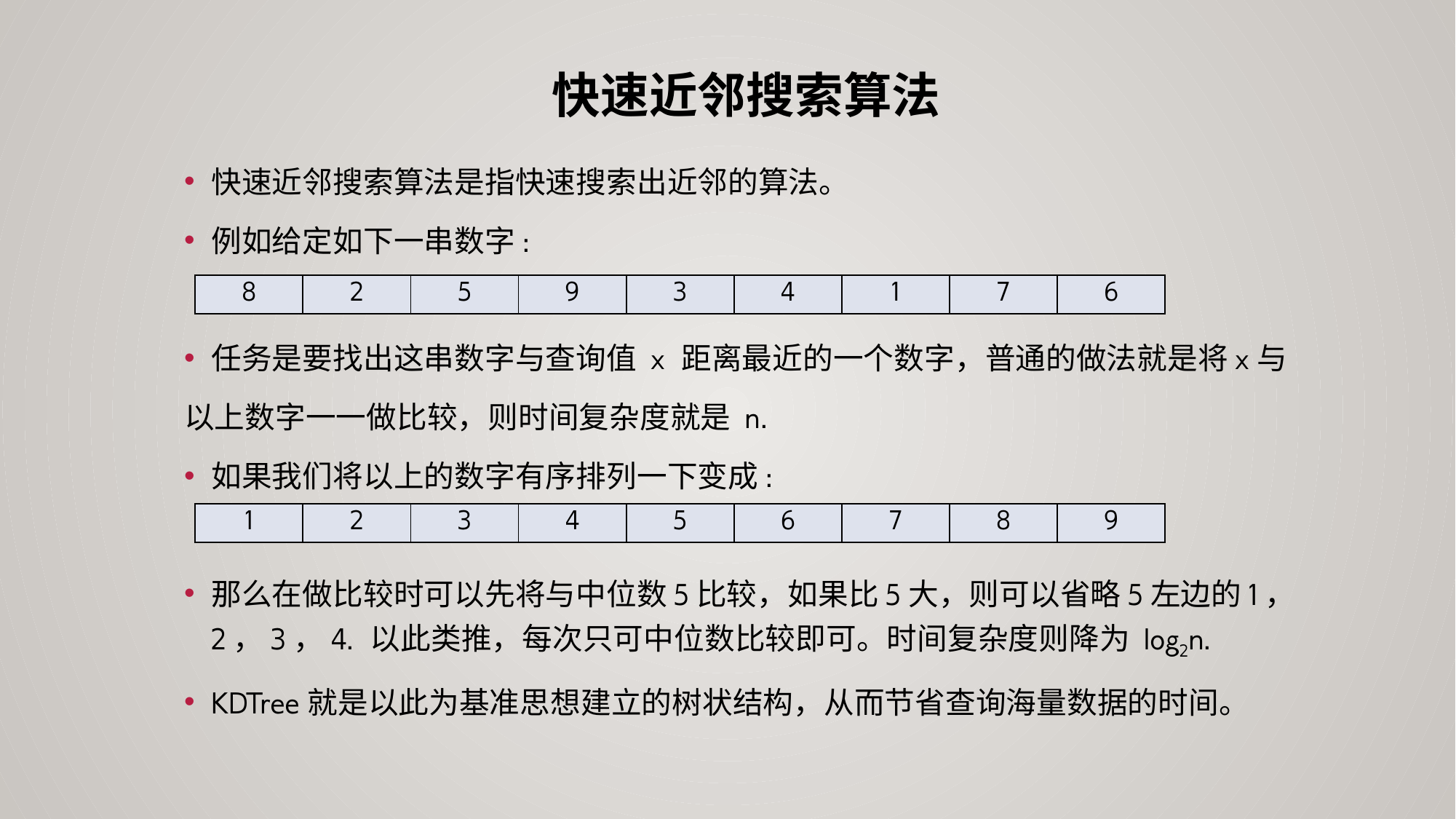

# 快速近邻搜索算法
快速近邻搜索算法是指快速搜索出近邻的算法。
例如给定如下一串数字:

任务是要找出这串数字与查询值 x 距离最近的一个数字，普通的做法就是将x与
以上数字一一做比较，则时间复杂度就是 n.
如果我们将以上的数字有序排列一下变成:

那么在做比较时可以先将与中位数5比较，如果比5大，则可以省略5左边的1，2，3，4. 以此类推，每次只可中位数比较即可。时间复杂度则降为 log2n.
KDTree就是以此为基准思想建立的树状结构，从而节省查询海量数据的时间。

| 8 | 2 | 5 | 9 | 3 | 4 | 1 | 7 | 6 |
| --- | --- | --- | --- | --- | --- | --- | --- | --- |
| 1 | 2 | 3 | 4 | 5 | 6 | 7 | 8 | 9 |
| --- | --- | --- | --- | --- | --- | --- | --- | --- |